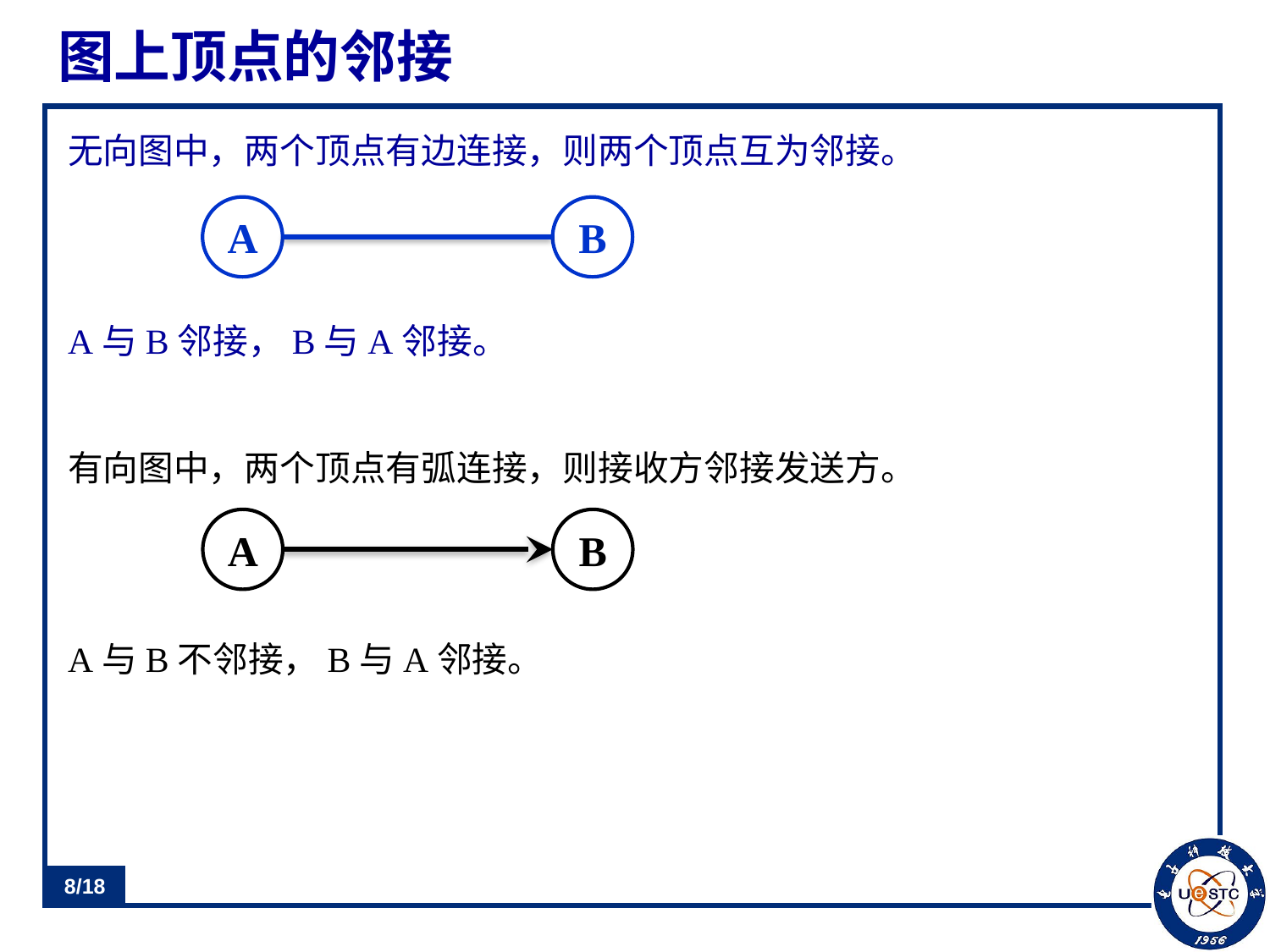

# 图上顶点的邻接
无向图中，两个顶点有边连接，则两个顶点互为邻接。

A与B邻接，B与A邻接。

有向图中，两个顶点有弧连接，则接收方邻接发送方。

A与B不邻接，B与A邻接。

A
B
A
B
8/18